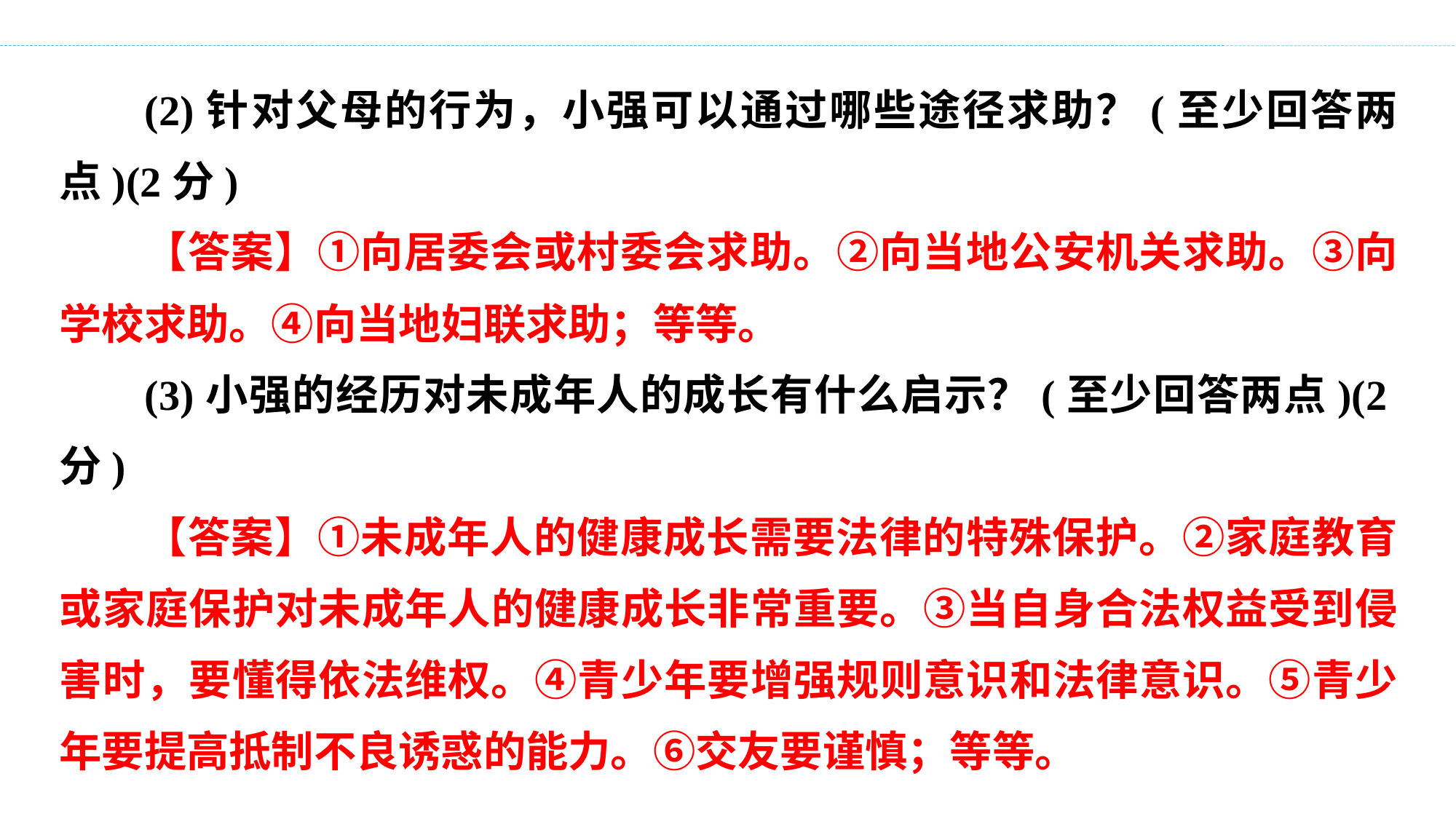

(2)针对父母的行为，小强可以通过哪些途径求助？(至少回答两点)(2分)
【答案】①向居委会或村委会求助。②向当地公安机关求助。③向学校求助。④向当地妇联求助；等等。
(3)小强的经历对未成年人的成长有什么启示？(至少回答两点)(2分)
【答案】①未成年人的健康成长需要法律的特殊保护。②家庭教育或家庭保护对未成年人的健康成长非常重要。③当自身合法权益受到侵害时，要懂得依法维权。④青少年要增强规则意识和法律意识。⑤青少年要提高抵制不良诱惑的能力。⑥交友要谨慎；等等。